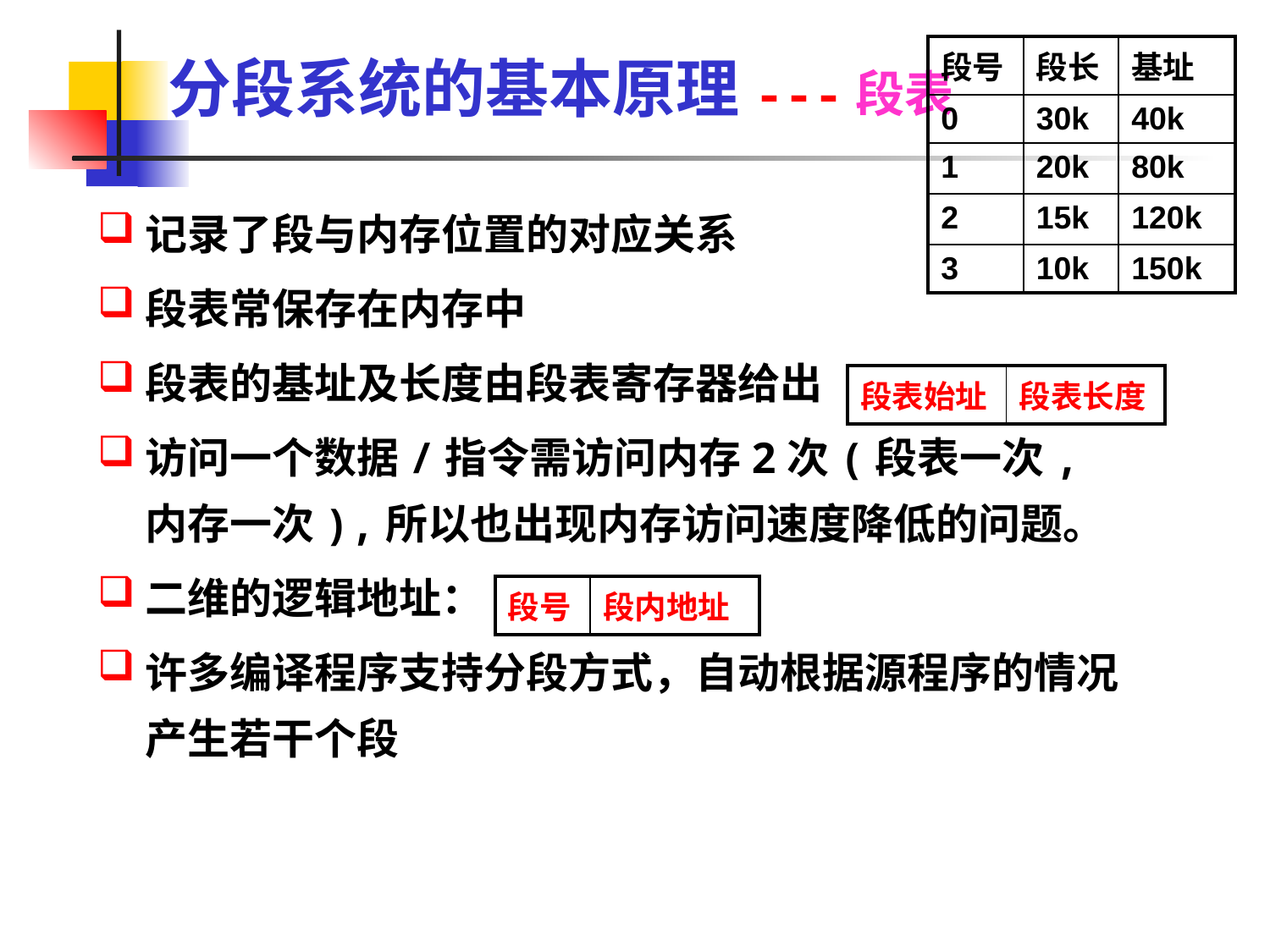

| 段号 | 段长 | 基址 |
| --- | --- | --- |
| 0 | 30k | 40k |
| 1 | 20k | 80k |
| 2 | 15k | 120k |
| 3 | 10k | 150k |
# 分段系统的基本原理---段表
记录了段与内存位置的对应关系
段表常保存在内存中
段表的基址及长度由段表寄存器给出
访问一个数据/指令需访问内存2次(段表一次,内存一次),所以也出现内存访问速度降低的问题。
二维的逻辑地址：
许多编译程序支持分段方式，自动根据源程序的情况产生若干个段
| 段表始址 | 段表长度 |
| --- | --- |
| 段号 | 段内地址 |
| --- | --- |